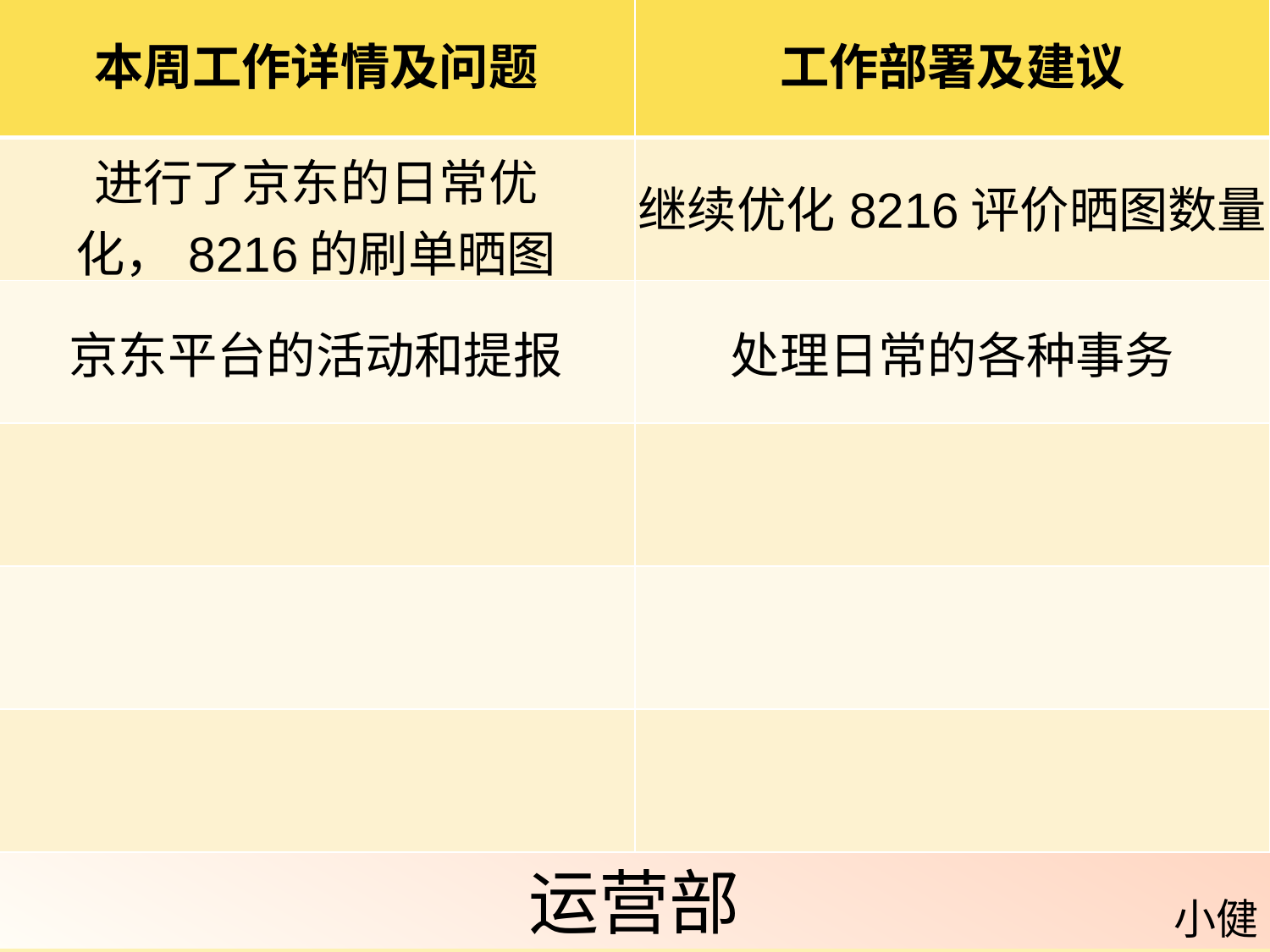

| 本周工作详情及问题 | 工作部署及建议 |
| --- | --- |
| 进行了京东的日常优化，8216的刷单晒图 | 继续优化8216评价晒图数量 |
| 京东平台的活动和提报 | 处理日常的各种事务 |
|  |  |
|  |  |
|  |  |
运营部
小健